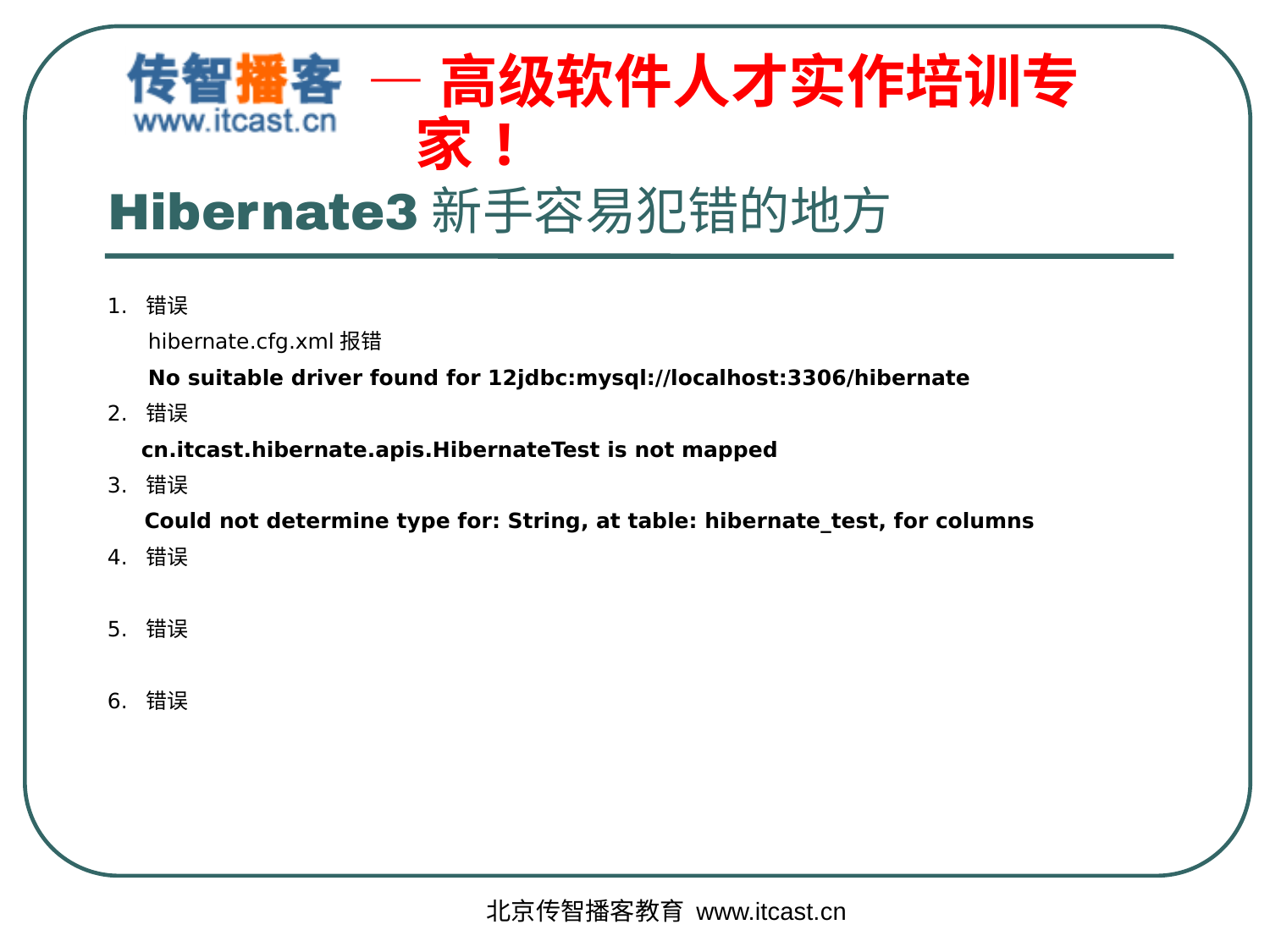

# Hibernate3新手容易犯错的地方
1.  错误
      hibernate.cfg.xml报错
      No suitable driver found for 12jdbc:mysql://localhost:3306/hibernate
2.  错误
     cn.itcast.hibernate.apis.HibernateTest is not mapped
3.  错误
     Could not determine type for: String, at table: hibernate_test, for columns
4.  错误

5.  错误

6.  错误
北京传智播客教育 www.itcast.cn